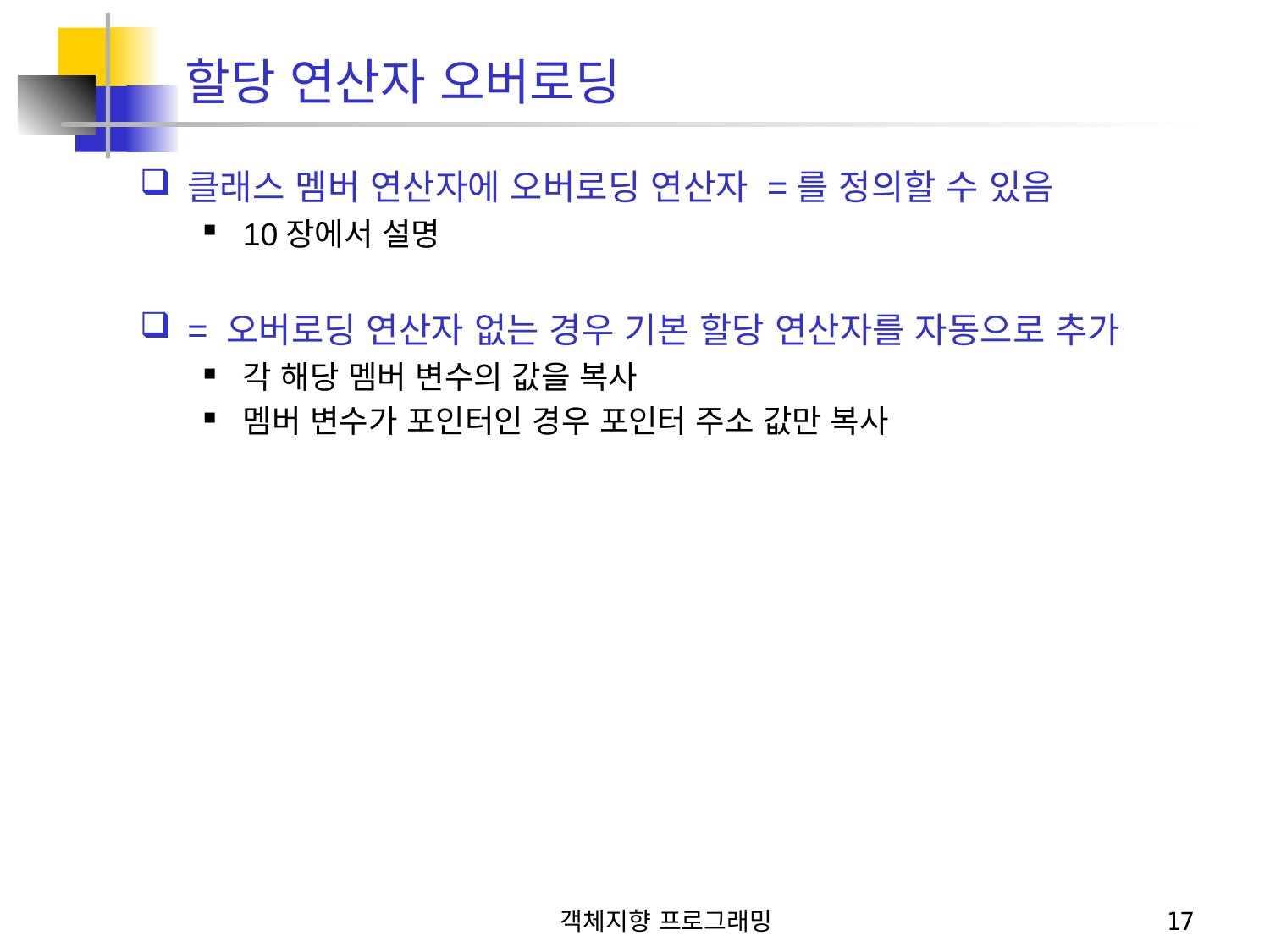

할당 연산자 오버로딩
클래스 멤버 연산자에 오버로딩 연산자 =를 정의할 수 있음
10장에서 설명

= 오버로딩 연산자 없는 경우 기본 할당 연산자를 자동으로 추가
각 해당 멤버 변수의 값을 복사
멤버 변수가 포인터인 경우 포인터 주소 값만 복사

객체지향 프로그래밍
17